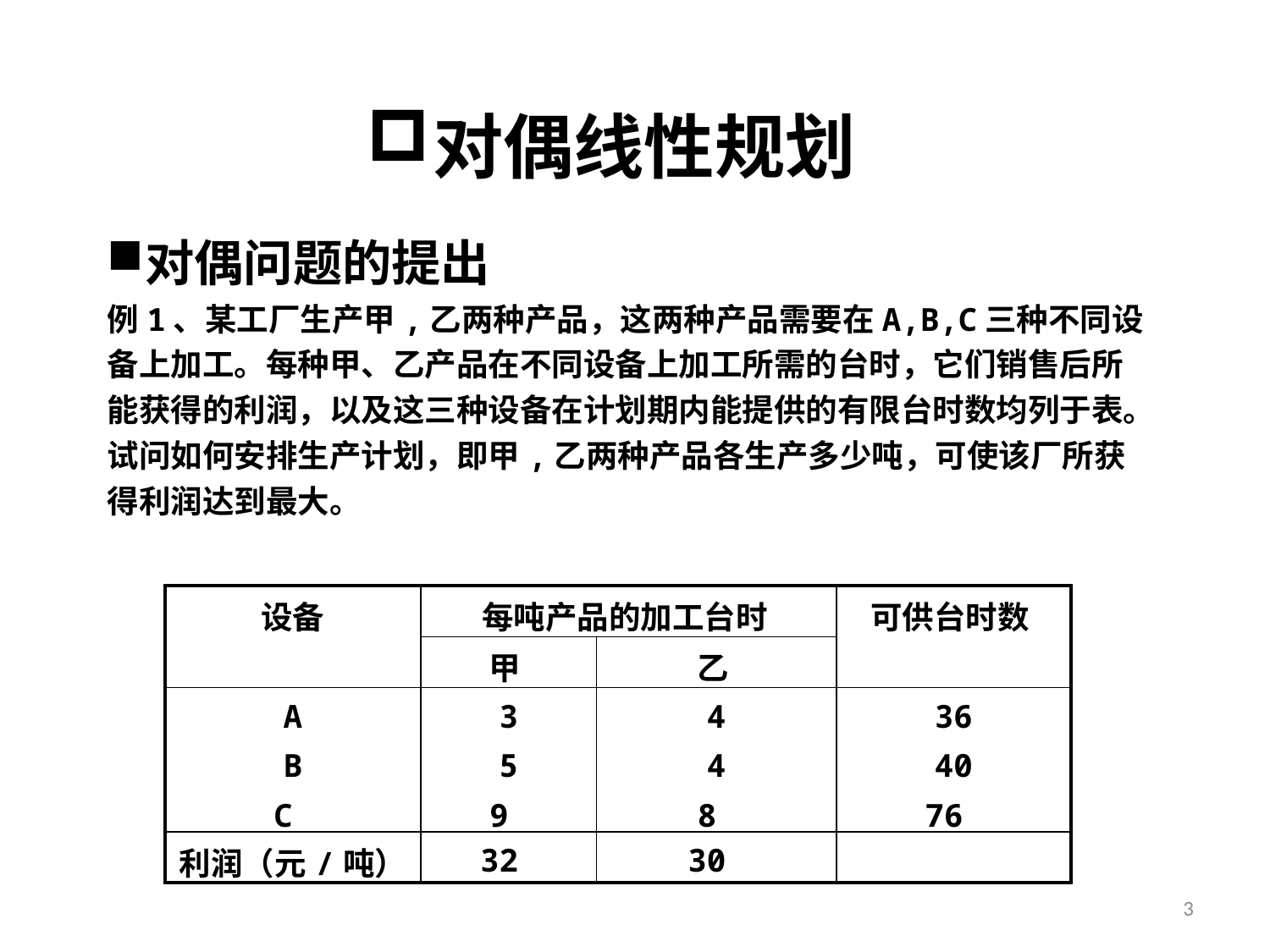

对偶线性规划
对偶问题的提出
例1、某工厂生产甲,乙两种产品，这两种产品需要在A,B,C三种不同设备上加工。每种甲、乙产品在不同设备上加工所需的台时，它们销售后所能获得的利润，以及这三种设备在计划期内能提供的有限台时数均列于表。试问如何安排生产计划，即甲,乙两种产品各生产多少吨，可使该厂所获得利润达到最大。
| 设备 | 每吨产品的加工台时 |  | 可供台时数 |
| --- | --- | --- | --- |
|  | 甲 | 乙 |  |
| A B C | 3 5 9 | 4 4 8 | 36 40 76 |
| 利润（元/吨） | 32 | 30 |  |
3